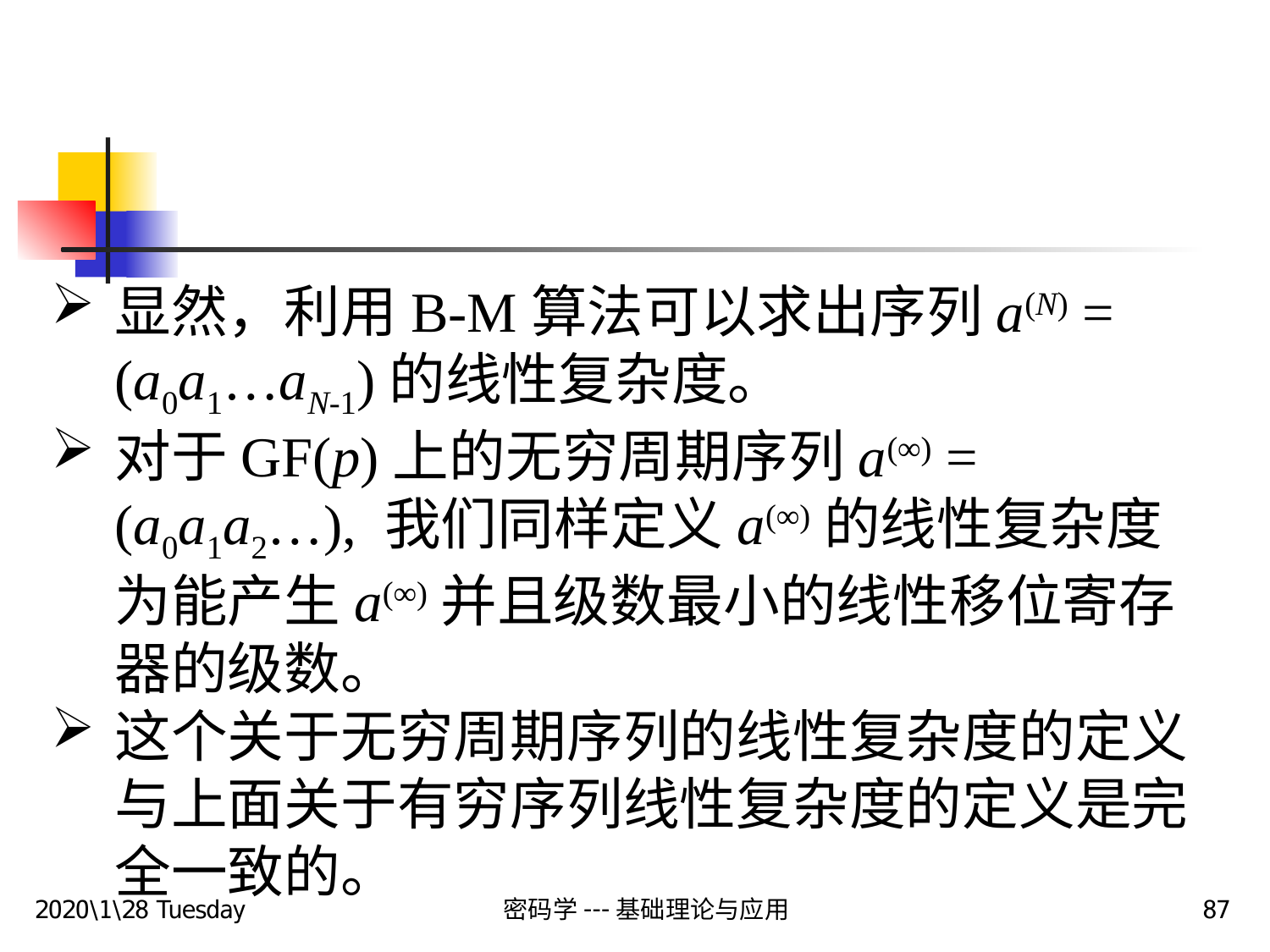

显然，利用B-M算法可以求出序列a(N) = (a0a1…aN-1)的线性复杂度。
对于GF(p)上的无穷周期序列a(∞) = (a0a1a2…), 我们同样定义a(∞)的线性复杂度为能产生a(∞)并且级数最小的线性移位寄存器的级数。
这个关于无穷周期序列的线性复杂度的定义与上面关于有穷序列线性复杂度的定义是完全一致的。
2020\1\28 Tuesday
密码学---基础理论与应用
87